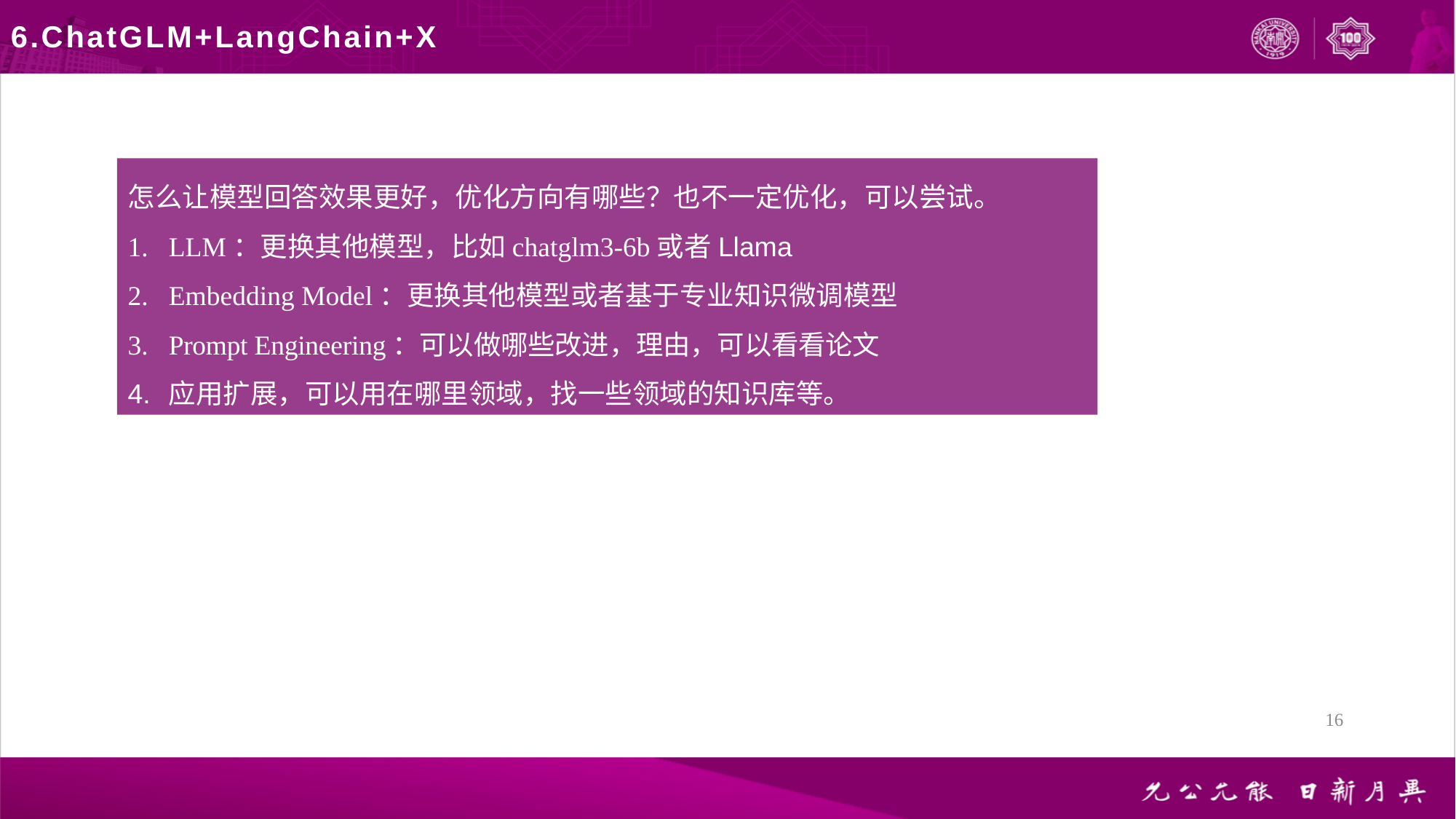

6.ChatGLM+LangChain+X
怎么让模型回答效果更好，优化方向有哪些？也不一定优化，可以尝试。
LLM：更换其他模型，比如chatglm3-6b或者Llama
Embedding Model：更换其他模型或者基于专业知识微调模型
Prompt Engineering：可以做哪些改进，理由，可以看看论文
应用扩展，可以用在哪里领域，找一些领域的知识库等。
16